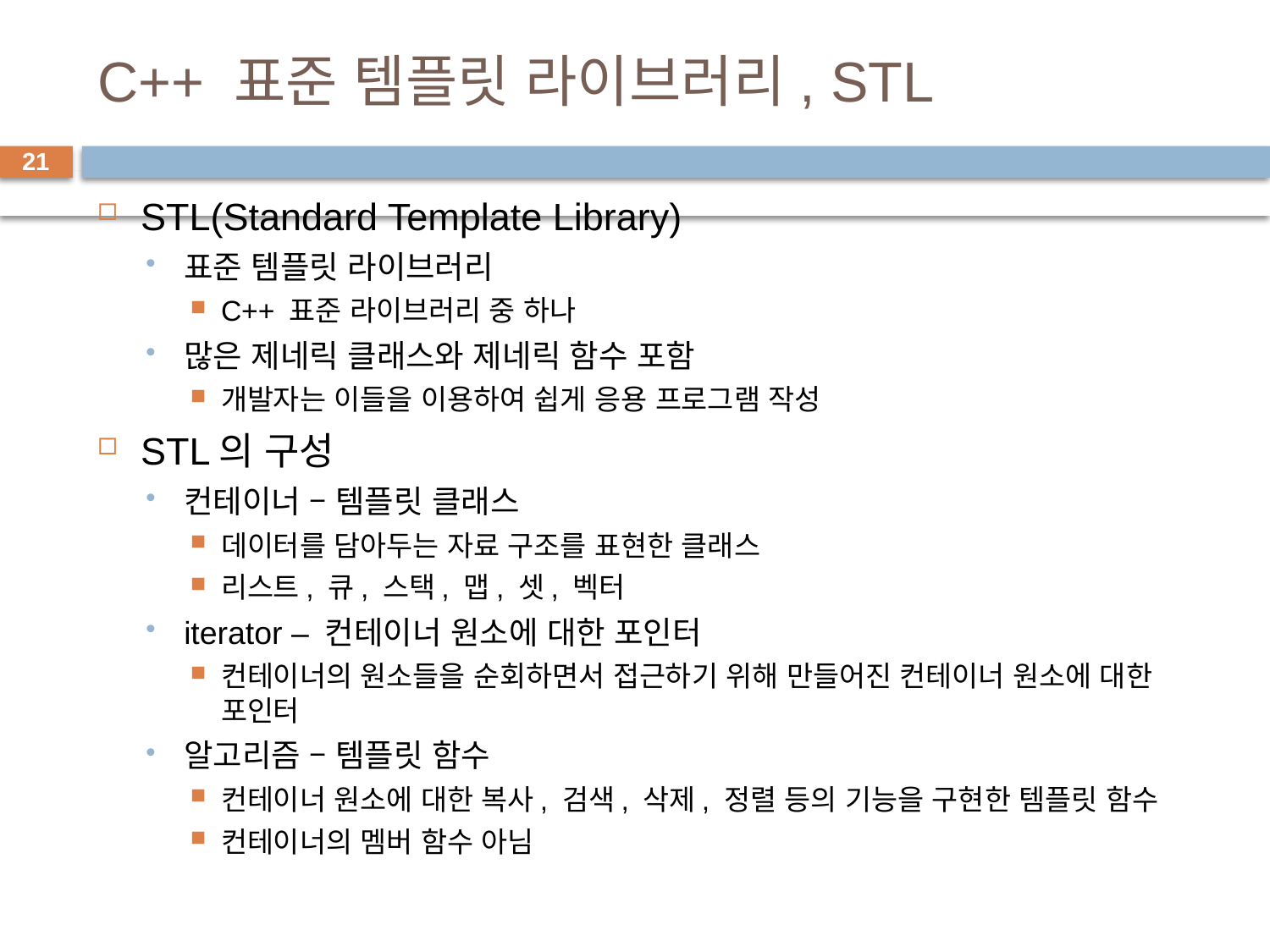

# C++ 표준 템플릿 라이브러리, STL
21
STL(Standard Template Library)
표준 템플릿 라이브러리
C++ 표준 라이브러리 중 하나
많은 제네릭 클래스와 제네릭 함수 포함
개발자는 이들을 이용하여 쉽게 응용 프로그램 작성
STL의 구성
컨테이너 – 템플릿 클래스
데이터를 담아두는 자료 구조를 표현한 클래스
리스트, 큐, 스택, 맵, 셋, 벡터
iterator – 컨테이너 원소에 대한 포인터
컨테이너의 원소들을 순회하면서 접근하기 위해 만들어진 컨테이너 원소에 대한 포인터
알고리즘 – 템플릿 함수
컨테이너 원소에 대한 복사, 검색, 삭제, 정렬 등의 기능을 구현한 템플릿 함수
컨테이너의 멤버 함수 아님